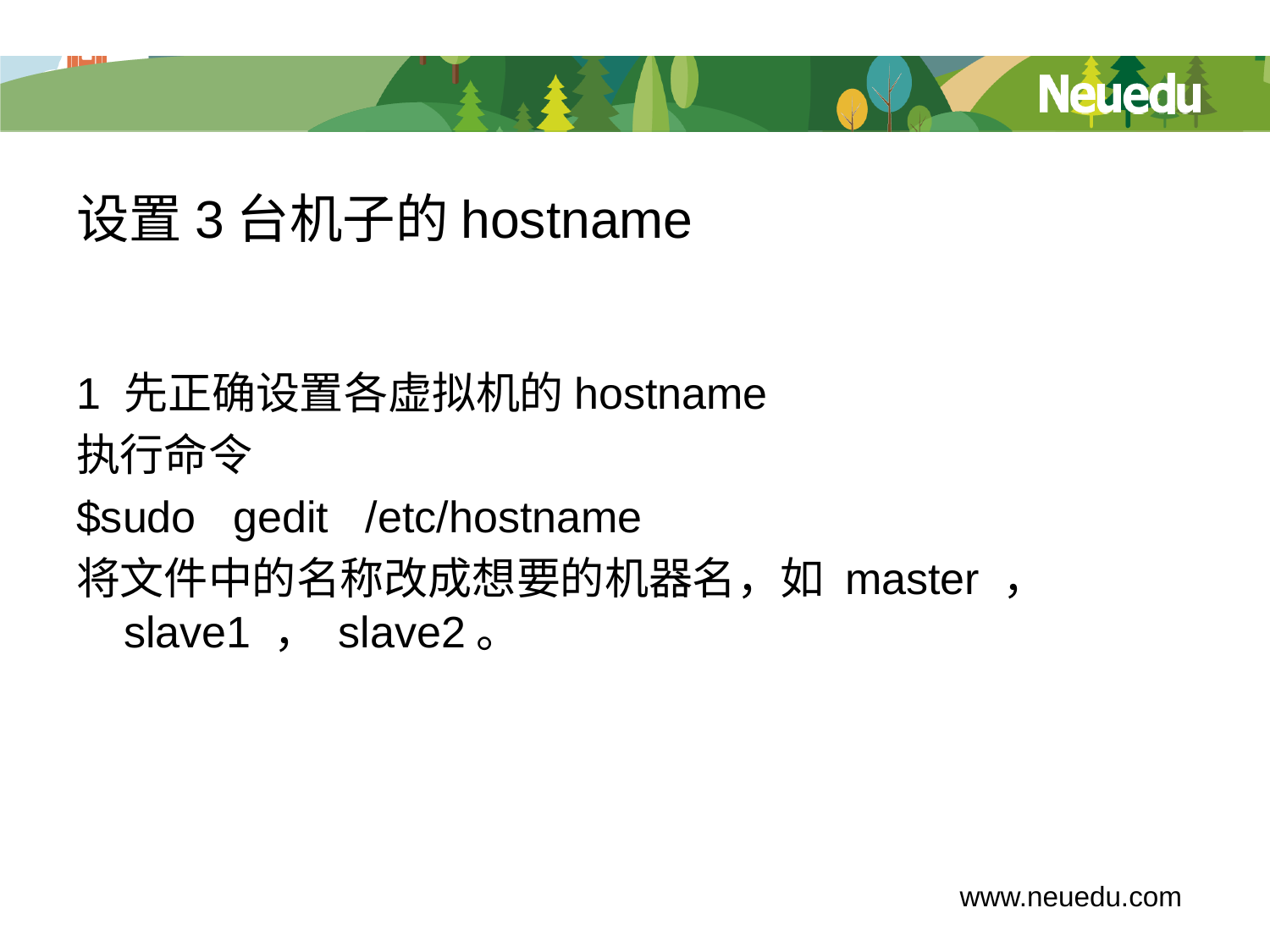

# 设置3台机子的hostname

1 先正确设置各虚拟机的hostname
执行命令
$sudo   gedit   /etc/hostname
将文件中的名称改成想要的机器名，如 master ， slave1 ， slave2。